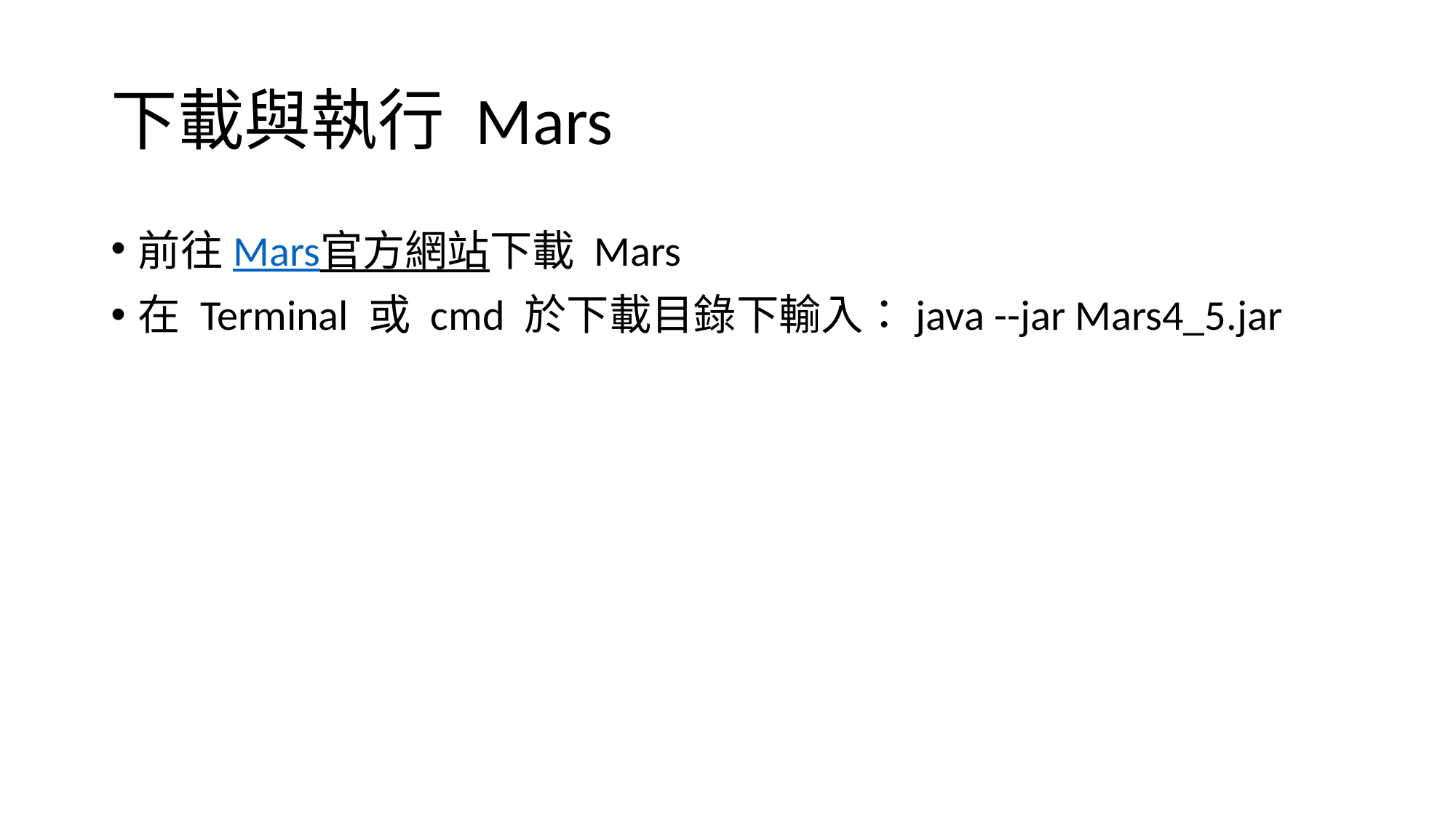

# 下載與執行 Mars
前往Mars官方網站下載 Mars
在 Terminal 或 cmd 於下載目錄下輸入：java --jar Mars4_5.jar